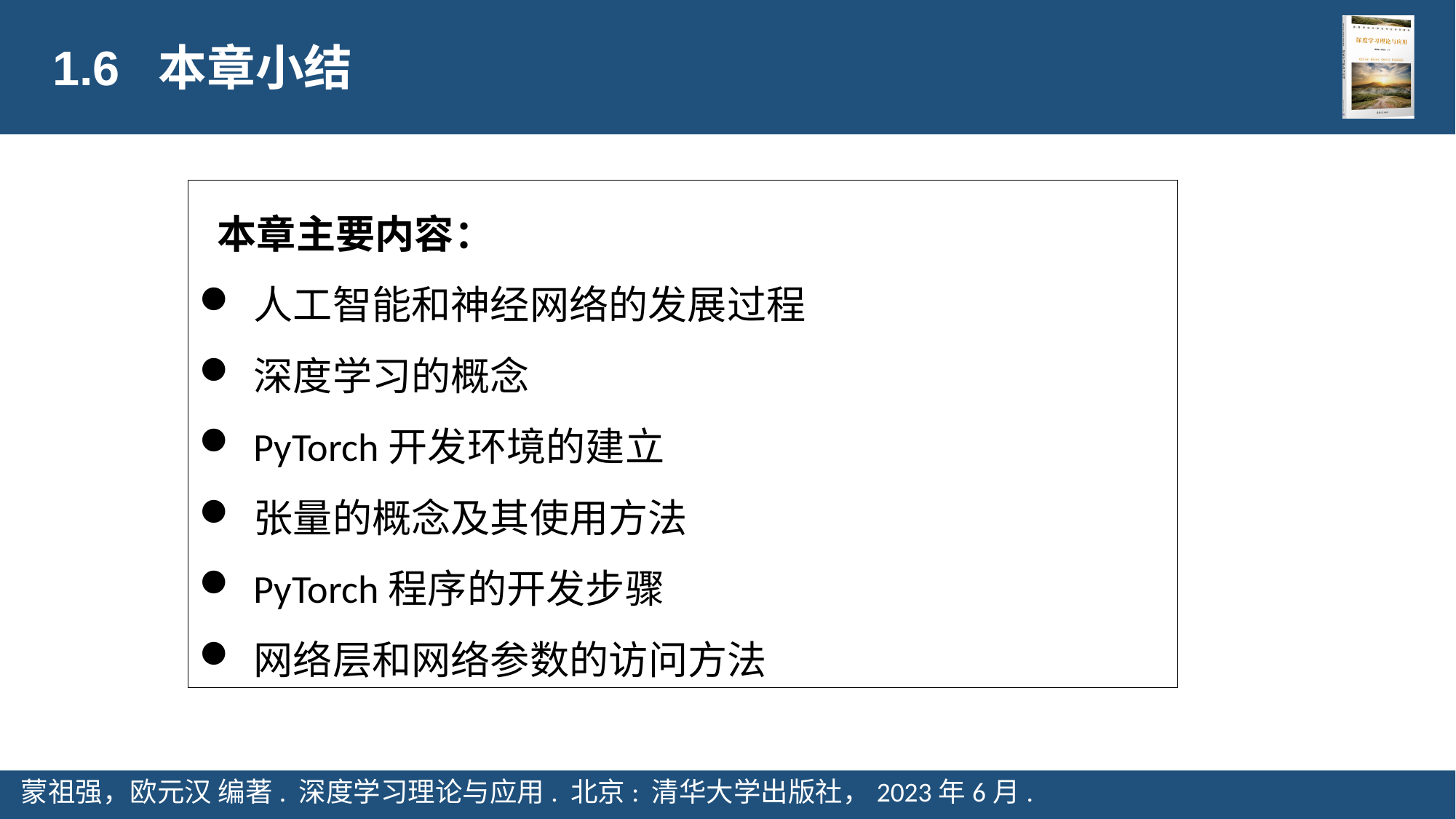

1.6  本章小结
 本章主要内容：
人工智能和神经网络的发展过程
深度学习的概念
PyTorch开发环境的建立
张量的概念及其使用方法
PyTorch程序的开发步骤
网络层和网络参数的访问方法